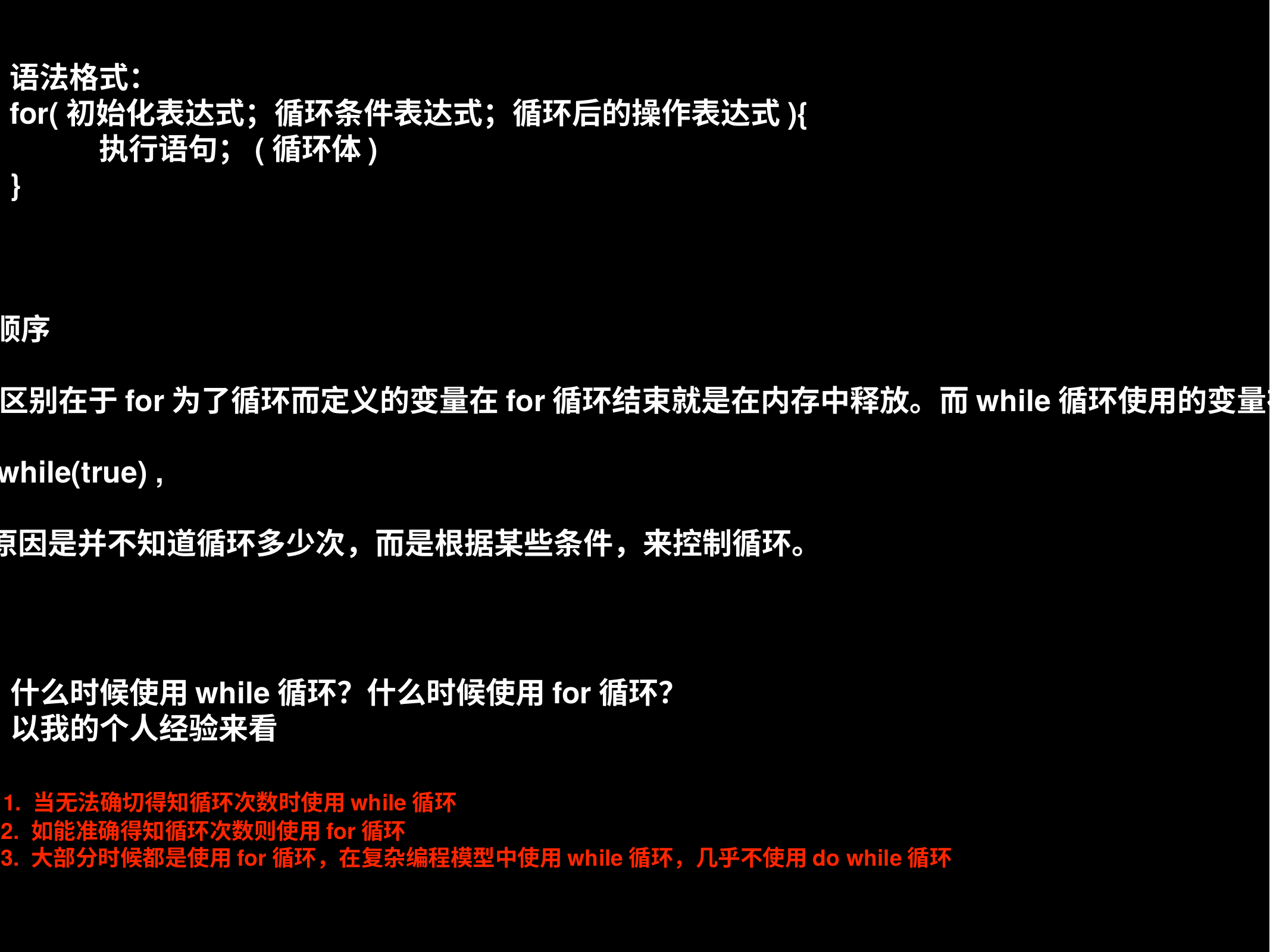

语法格式：
for(初始化表达式；循环条件表达式；循环后的操作表达式){
	执行语句；(循环体)
}
使用细节
	1.for语句各个单元的执行顺序

	2. while与for可以互换，区别在于for为了循环而定义的变量在for循环结束就是在内存中释放。而while循环使用的变量在循环结束后还可以继续使用。

	3. 最简单无限循环格式：while(true) ,

	4. for(;;),无限循环存在的原因是并不知道循环多少次，而是根据某些条件，来控制循环。
 什么时候使用while循环？什么时候使用for循环？
 以我的个人经验来看

 1. 当无法确切得知循环次数时使用while循环
 2. 如能准确得知循环次数则使用for循环
 3. 大部分时候都是使用for循环，在复杂编程模型中使用while循环，几乎不使用do while循环